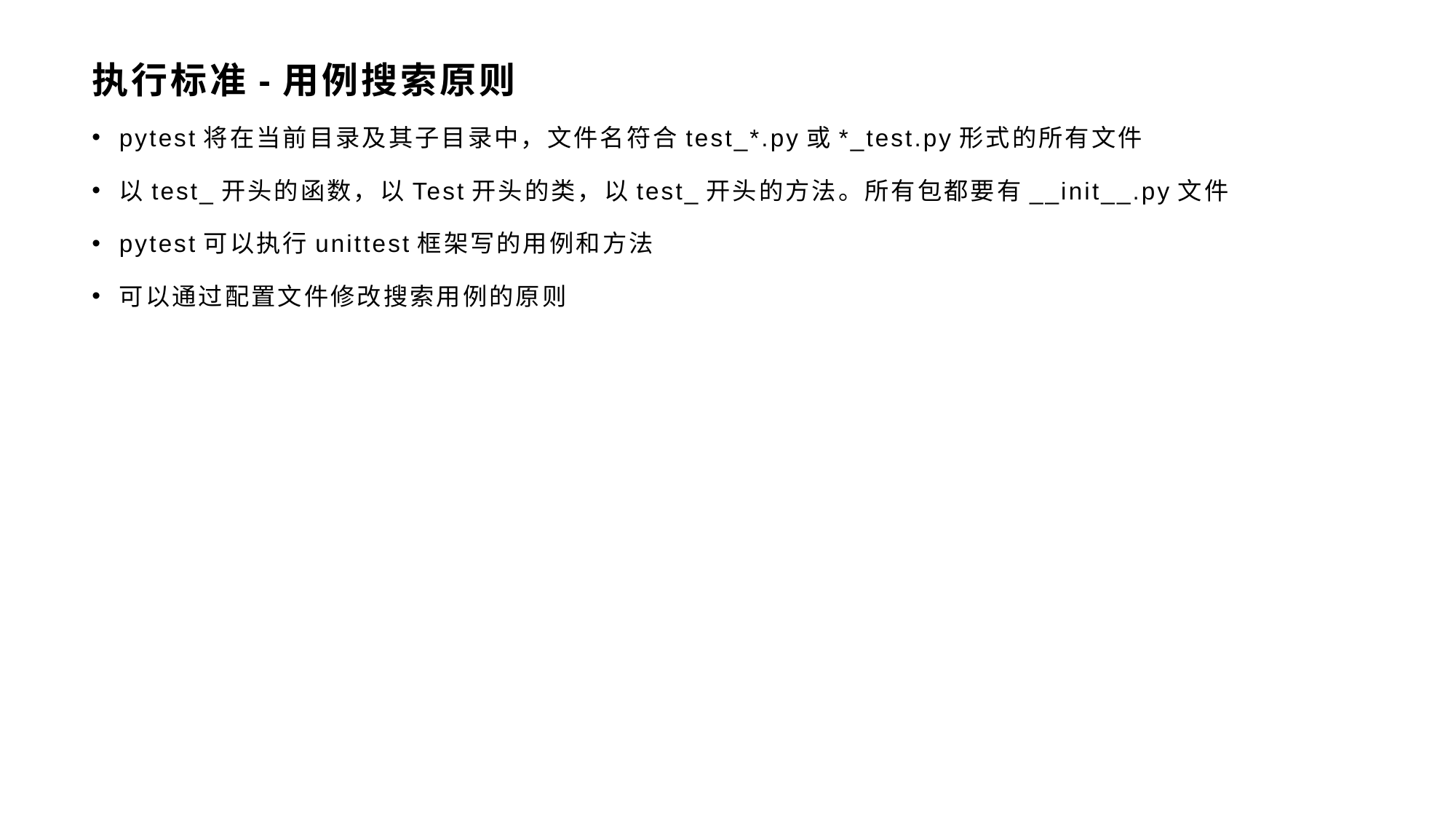

# 执行标准-用例搜索原则
pytest将在当前目录及其子目录中，文件名符合test_*.py或*_test.py形式的所有文件
以test_开头的函数，以Test开头的类，以test_开头的方法。所有包都要有__init__.py文件
pytest可以执行unittest框架写的用例和方法
可以通过配置文件修改搜索用例的原则